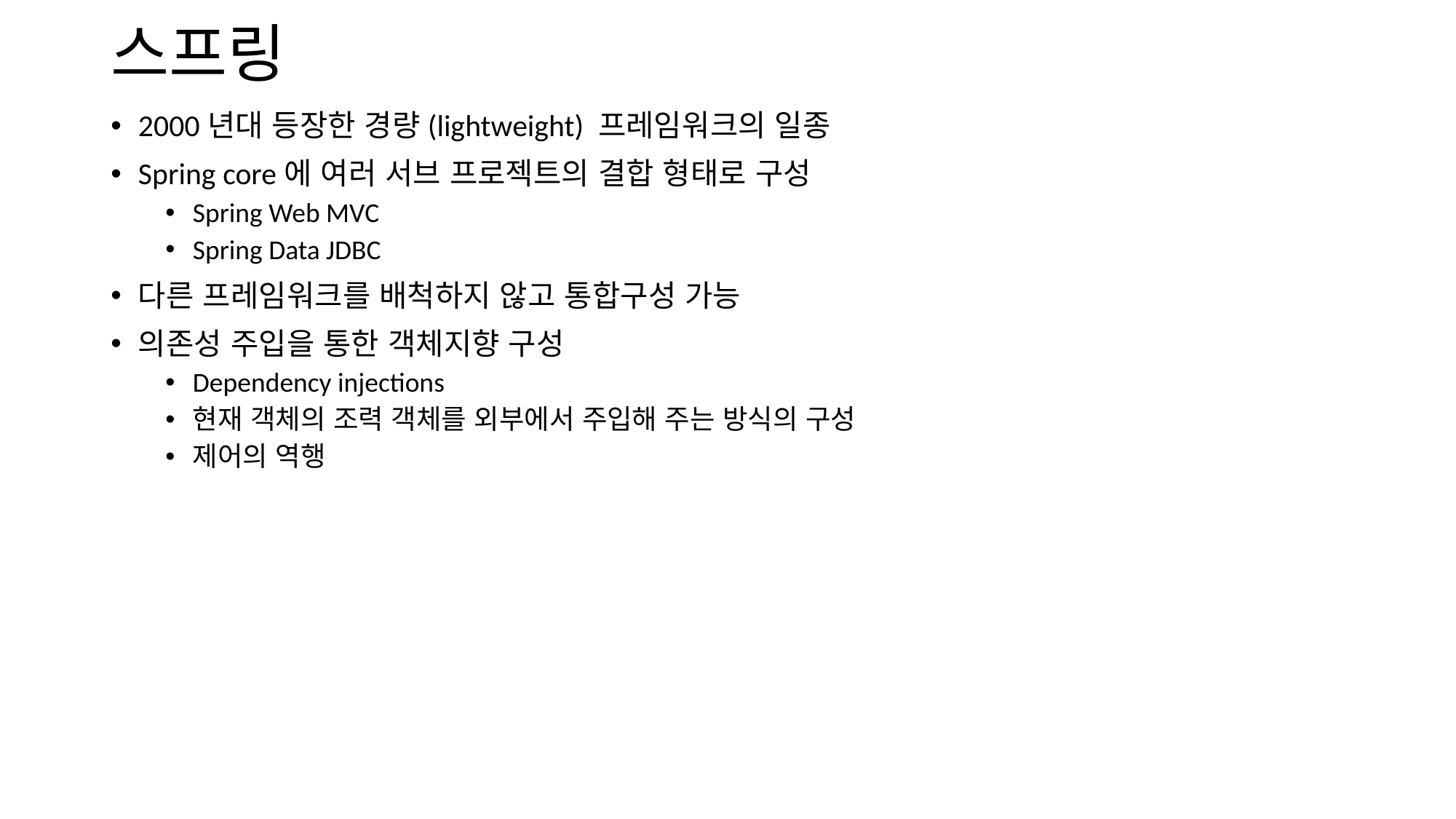

# 스프링
2000년대 등장한 경량(lightweight) 프레임워크의 일종
Spring core에 여러 서브 프로젝트의 결합 형태로 구성
Spring Web MVC
Spring Data JDBC
다른 프레임워크를 배척하지 않고 통합구성 가능
의존성 주입을 통한 객체지향 구성
Dependency injections
현재 객체의 조력 객체를 외부에서 주입해 주는 방식의 구성
제어의 역행